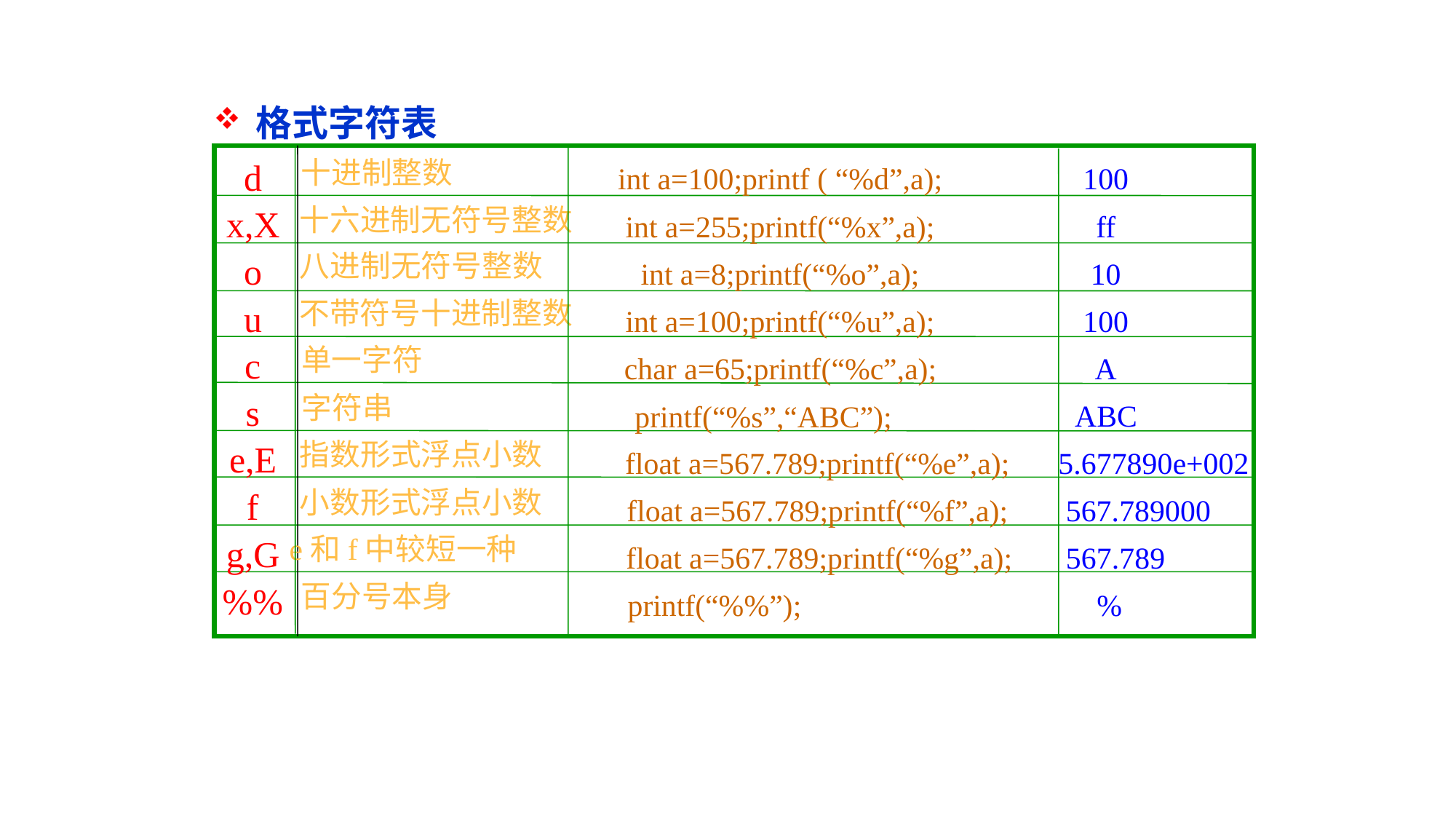

格式字符表
十进制整数
八进制无符号整数
单一字符
字符串
指数形式浮点小数
小数形式浮点小数
e和f中较短一种
百分号本身
十六进制无符号整数
不带符号十进制整数

d
x,X
o
u
c
s
e,E
f
g,G
%%

int a=100;printf ( “%d”,a);
100
int a=255;printf(“%x”,a);
ff
int a=8;printf(“%o”,a);
10
int a=100;printf(“%u”,a);
100
char a=65;printf(“%c”,a);
A
ABC
printf(“%s”,“ABC”);
float a=567.789;printf(“%e”,a);
5.677890e+002
567.789000
float a=567.789;printf(“%f”,a);
float a=567.789;printf(“%g”,a);
567.789
printf(“%%”);
%